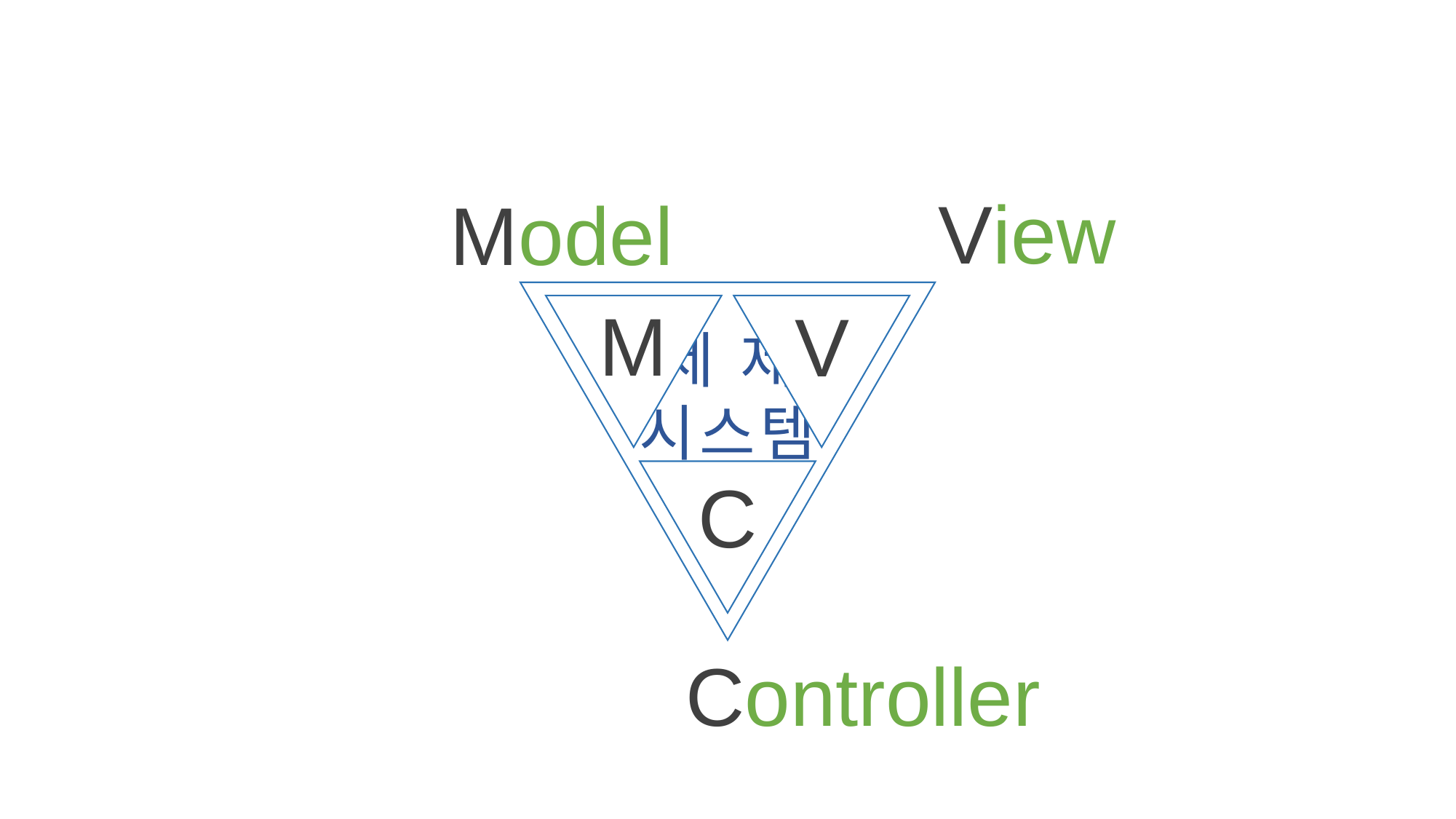

View
Model
Controller

M

V

과제 제출
시스템
C